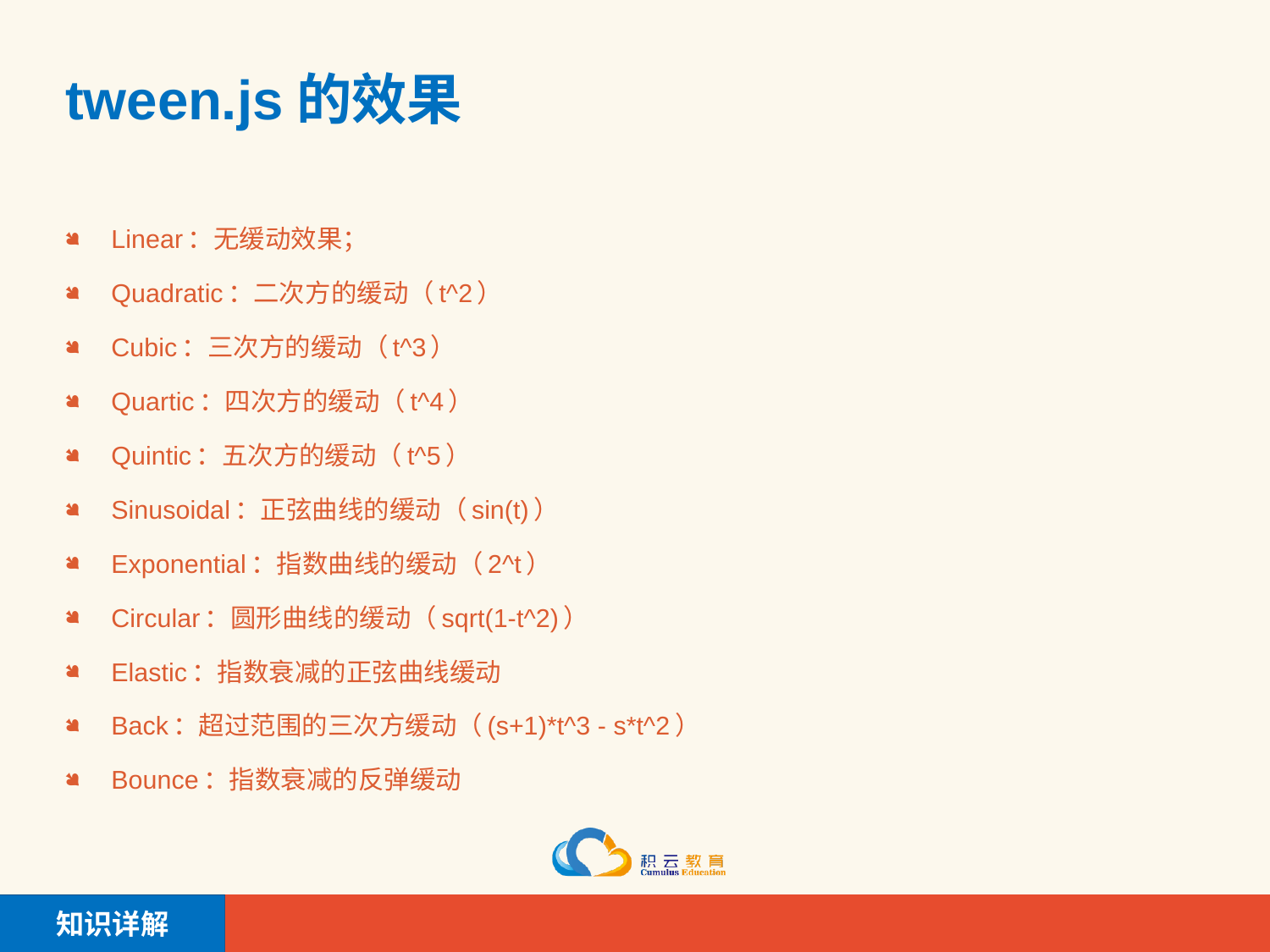

# tween.js的效果
Linear：无缓动效果；
Quadratic：二次方的缓动（t^2）
Cubic：三次方的缓动（t^3）
Quartic：四次方的缓动（t^4）
Quintic：五次方的缓动（t^5）
Sinusoidal：正弦曲线的缓动（sin(t)）
Exponential：指数曲线的缓动（2^t）
Circular：圆形曲线的缓动（sqrt(1-t^2)）
Elastic：指数衰减的正弦曲线缓动
Back：超过范围的三次方缓动（(s+1)*t^3 - s*t^2）
Bounce：指数衰减的反弹缓动